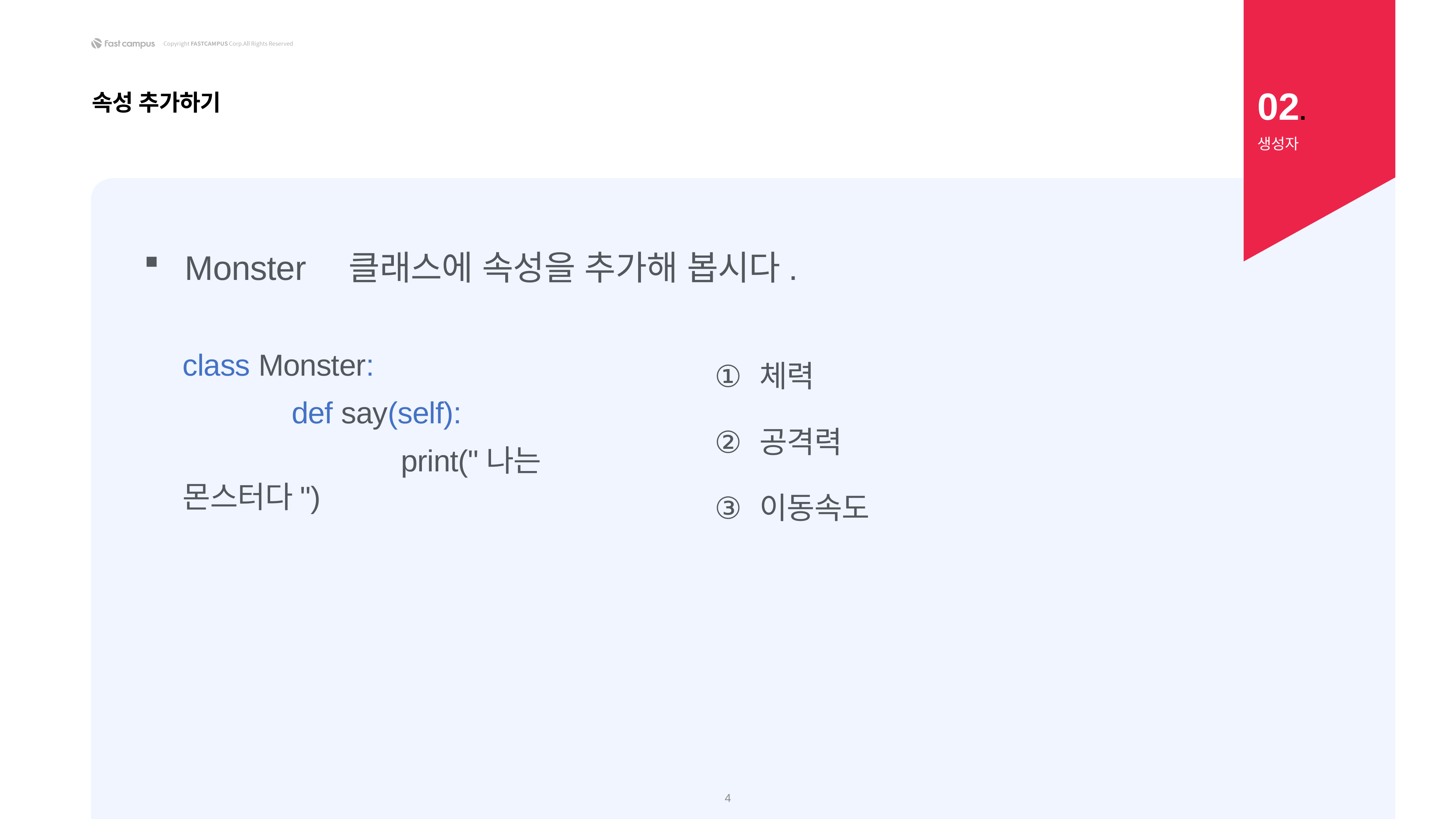

02.
속성 추가하기
생성자
Monster	클래스에 속성을 추가해 봅시다.

체력
공격력
이동속도
class Monster:
		def say(self):
				print("나는 몬스터다")
4